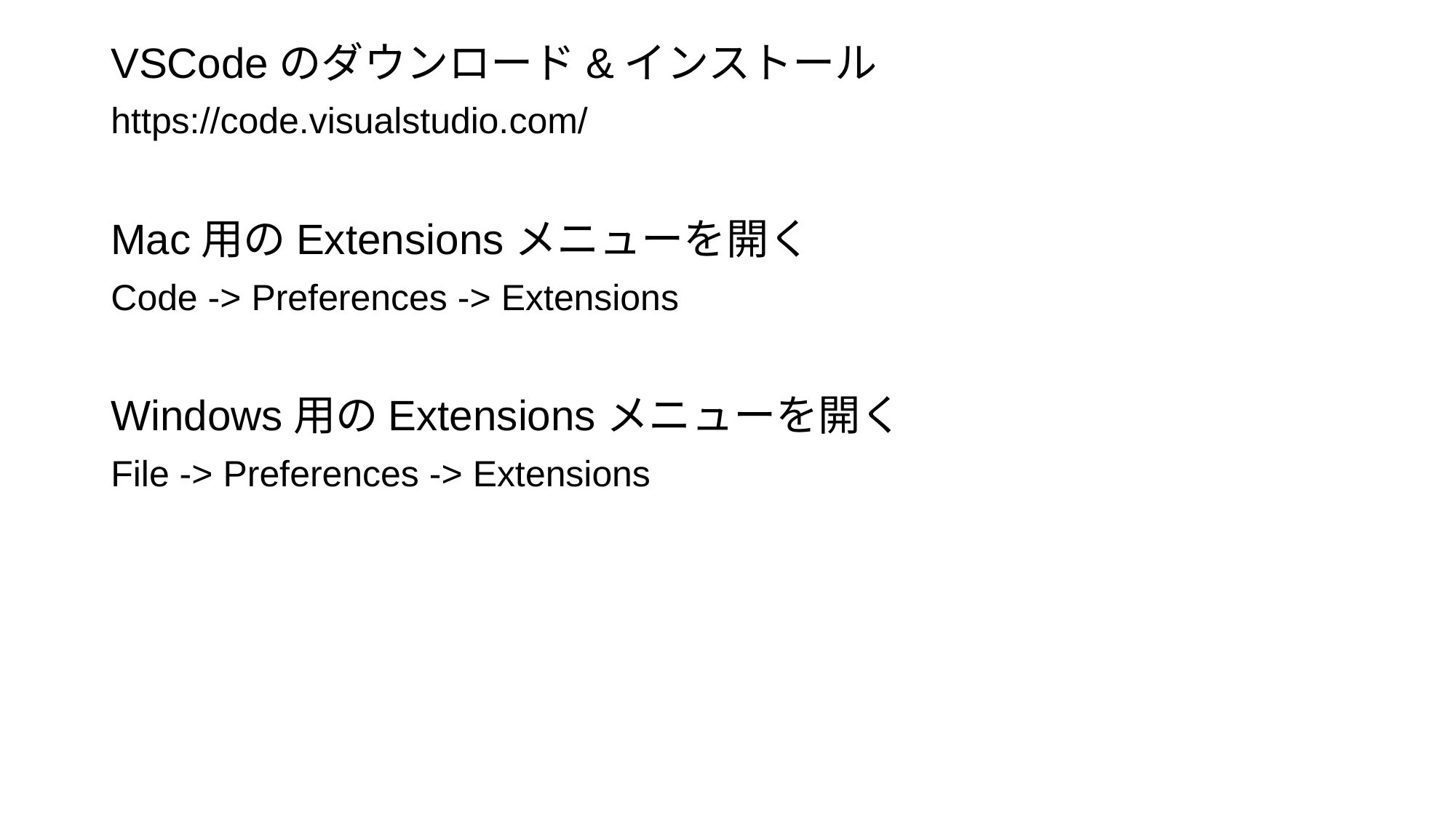

VSCodeのダウンロード&インストール
https://code.visualstudio.com/

Mac用のExtensionsメニューを開く
Code -> Preferences -> Extensions

Windows用のExtensionsメニューを開く
File -> Preferences -> Extensions